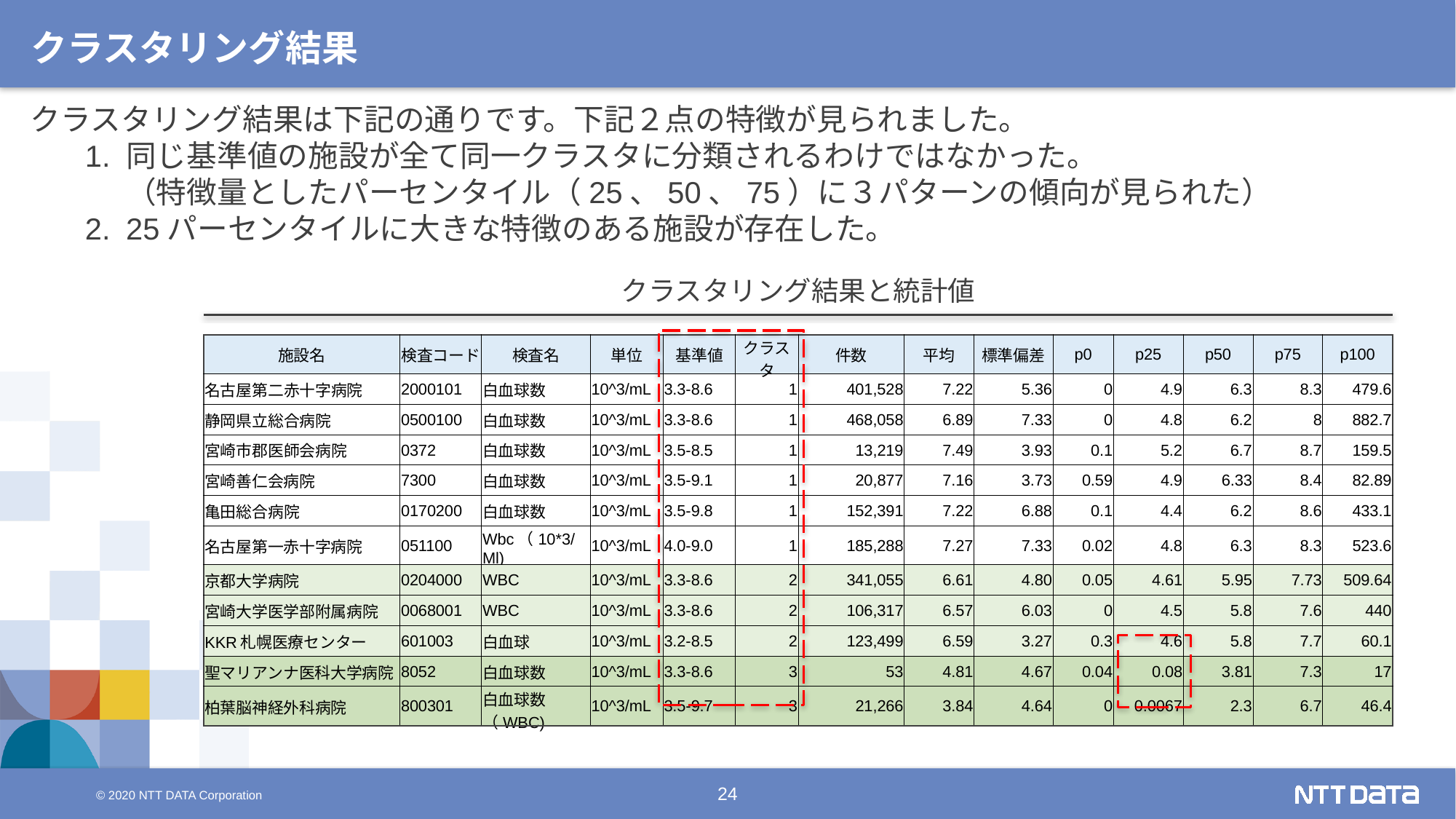

# クラスタリング結果
クラスタリング結果は下記の通りです。下記２点の特徴が見られました。
同じ基準値の施設が全て同一クラスタに分類されるわけではなかった。
（特徴量としたパーセンタイル（25、50、75）に３パターンの傾向が見られた）
25パーセンタイルに大きな特徴のある施設が存在した。
クラスタリング結果と統計値

| 施設名 | 検査コード | 検査名 | 単位 | 基準値 | クラスタ | 件数 | 平均 | 標準偏差 | p0 | p25 | p50 | p75 | p100 |
| --- | --- | --- | --- | --- | --- | --- | --- | --- | --- | --- | --- | --- | --- |
| 名古屋第二赤十字病院 | 2000101 | 白血球数 | 10^3/mL | 3.3-8.6 | 1 | 401,528 | 7.22 | 5.36 | 0 | 4.9 | 6.3 | 8.3 | 479.6 |
| 静岡県立総合病院 | 0500100 | 白血球数 | 10^3/mL | 3.3-8.6 | 1 | 468,058 | 6.89 | 7.33 | 0 | 4.8 | 6.2 | 8 | 882.7 |
| 宮崎市郡医師会病院 | 0372 | 白血球数 | 10^3/mL | 3.5-8.5 | 1 | 13,219 | 7.49 | 3.93 | 0.1 | 5.2 | 6.7 | 8.7 | 159.5 |
| 宮崎善仁会病院 | 7300 | 白血球数 | 10^3/mL | 3.5-9.1 | 1 | 20,877 | 7.16 | 3.73 | 0.59 | 4.9 | 6.33 | 8.4 | 82.89 |
| 亀田総合病院 | 0170200 | 白血球数 | 10^3/mL | 3.5-9.8 | 1 | 152,391 | 7.22 | 6.88 | 0.1 | 4.4 | 6.2 | 8.6 | 433.1 |
| 名古屋第一赤十字病院 | 051100 | Wbc（10\*3/Ml) | 10^3/mL | 4.0-9.0 | 1 | 185,288 | 7.27 | 7.33 | 0.02 | 4.8 | 6.3 | 8.3 | 523.6 |
| 京都大学病院 | 0204000 | WBC | 10^3/mL | 3.3-8.6 | 2 | 341,055 | 6.61 | 4.80 | 0.05 | 4.61 | 5.95 | 7.73 | 509.64 |
| 宮崎大学医学部附属病院 | 0068001 | WBC | 10^3/mL | 3.3-8.6 | 2 | 106,317 | 6.57 | 6.03 | 0 | 4.5 | 5.8 | 7.6 | 440 |
| KKR札幌医療センター | 601003 | 白血球 | 10^3/mL | 3.2-8.5 | 2 | 123,499 | 6.59 | 3.27 | 0.3 | 4.6 | 5.8 | 7.7 | 60.1 |
| 聖マリアンナ医科大学病院 | 8052 | 白血球数 | 10^3/mL | 3.3-8.6 | 3 | 53 | 4.81 | 4.67 | 0.04 | 0.08 | 3.81 | 7.3 | 17 |
| 柏葉脳神経外科病院 | 800301 | 白血球数（WBC) | 10^3/mL | 3.5-9.7 | 3 | 21,266 | 3.84 | 4.64 | 0 | 0.0067 | 2.3 | 6.7 | 46.4 |